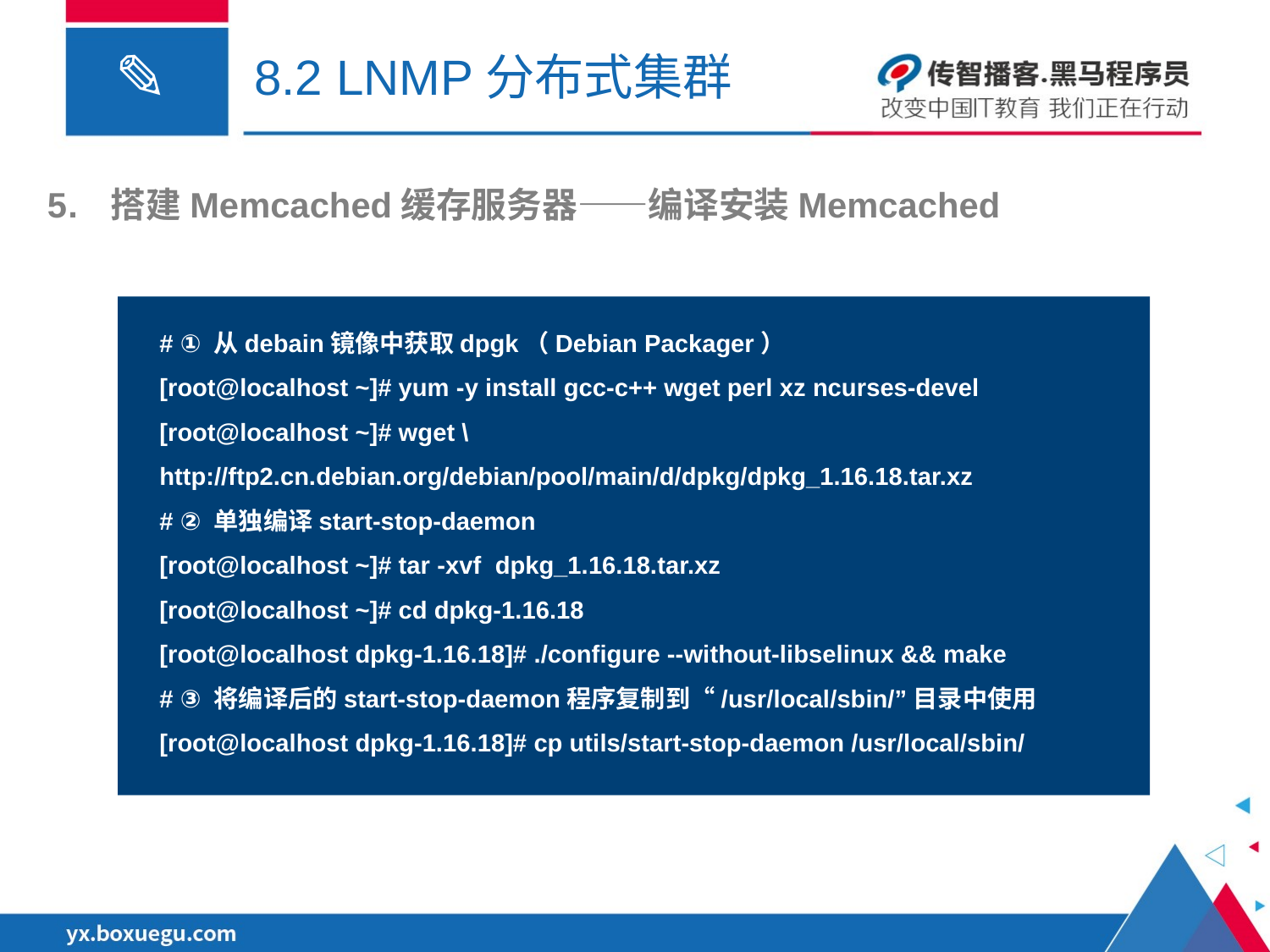

# 8.2 LNMP分布式集群
搭建Memcached缓存服务器——编译安装Memcached

# ① 从debain镜像中获取dpgk（Debian Packager）
[root@localhost ~]# yum -y install gcc-c++ wget perl xz ncurses-devel
[root@localhost ~]# wget \
http://ftp2.cn.debian.org/debian/pool/main/d/dpkg/dpkg_1.16.18.tar.xz
# ② 单独编译start-stop-daemon
[root@localhost ~]# tar -xvf  dpkg_1.16.18.tar.xz
[root@localhost ~]# cd dpkg-1.16.18
[root@localhost dpkg-1.16.18]# ./configure --without-libselinux && make
# ③ 将编译后的start-stop-daemon程序复制到“/usr/local/sbin/”目录中使用
[root@localhost dpkg-1.16.18]# cp utils/start-stop-daemon /usr/local/sbin/